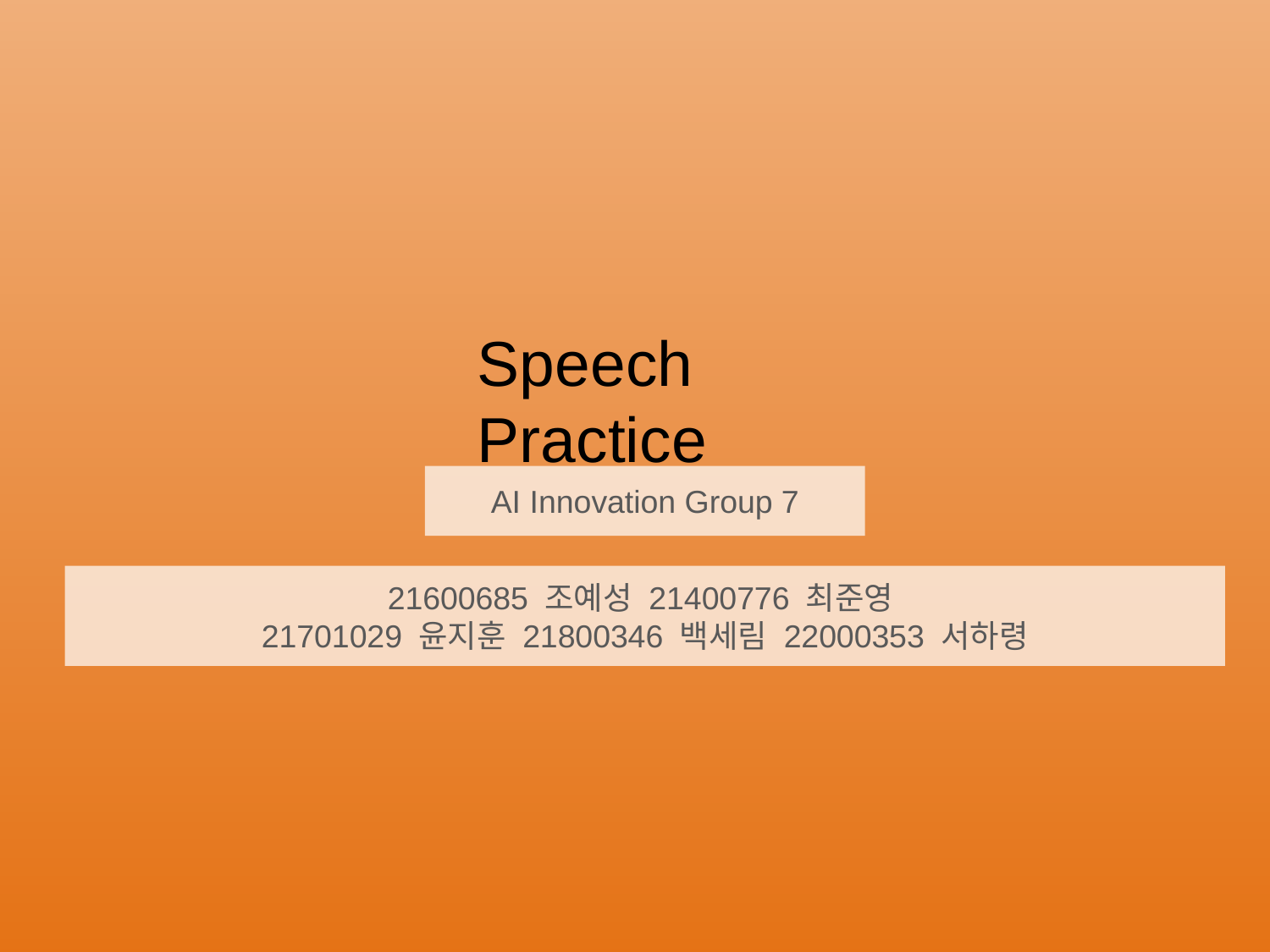

Speech Practice
AI Innovation Group 7
21600685 조예성 21400776 최준영
21701029 윤지훈 21800346 백세림 22000353 서하령